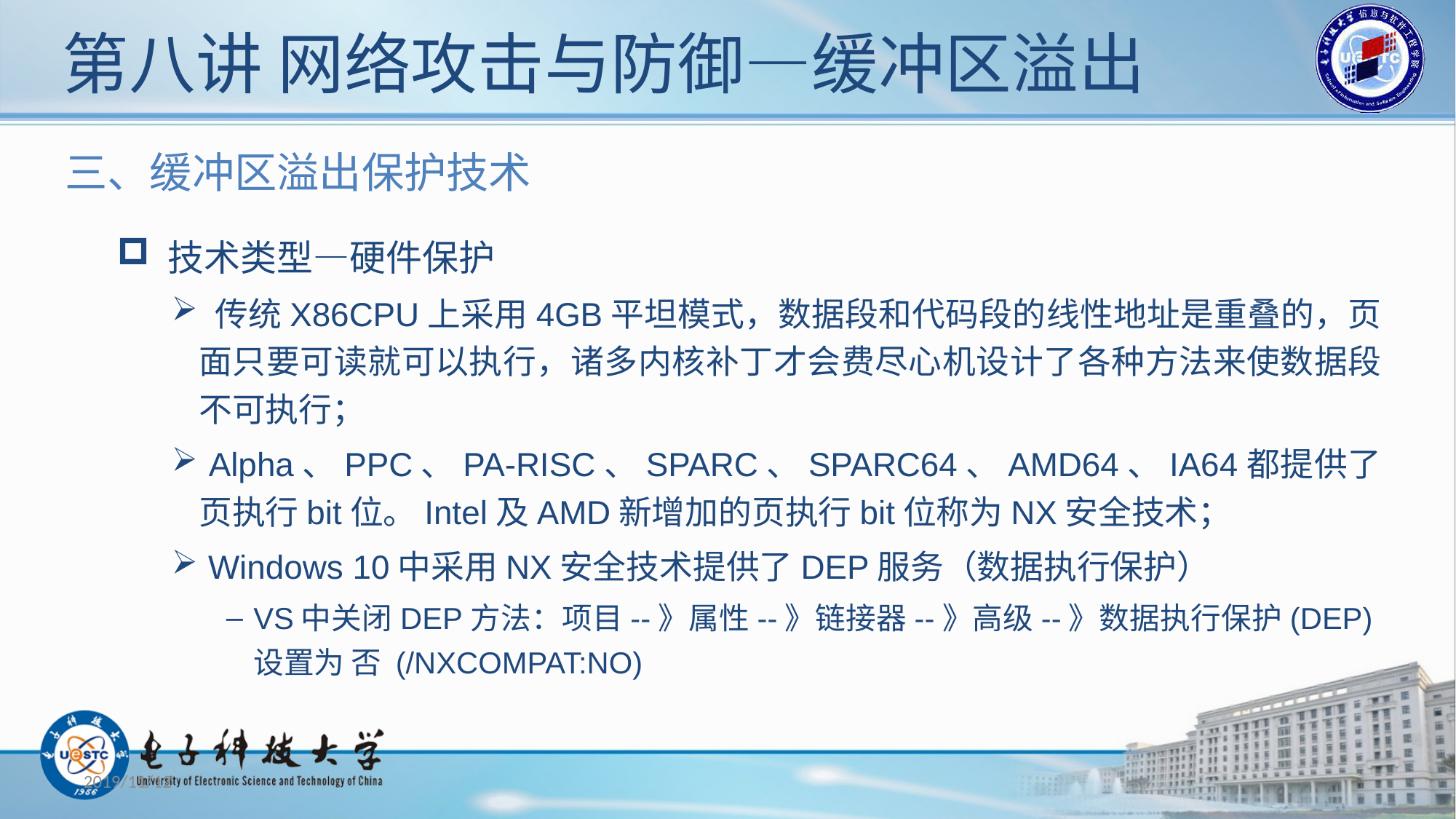

# 第八讲 网络攻击与防御—缓冲区溢出
三、缓冲区溢出保护技术
 技术类型—硬件保护
 传统X86CPU上采用4GB平坦模式，数据段和代码段的线性地址是重叠的，页面只要可读就可以执行，诸多内核补丁才会费尽心机设计了各种方法来使数据段不可执行；
 Alpha、PPC、PA-RISC、SPARC、SPARC64、AMD64、IA64都提供了页执行bit位。Intel及AMD新增加的页执行bit位称为NX安全技术；
 Windows 10中采用NX安全技术提供了DEP服务（数据执行保护）
VS中关闭DEP方法：项目--》属性--》链接器--》高级--》数据执行保护(DEP)  设置为 否 (/NXCOMPAT:NO)
2019/11/12